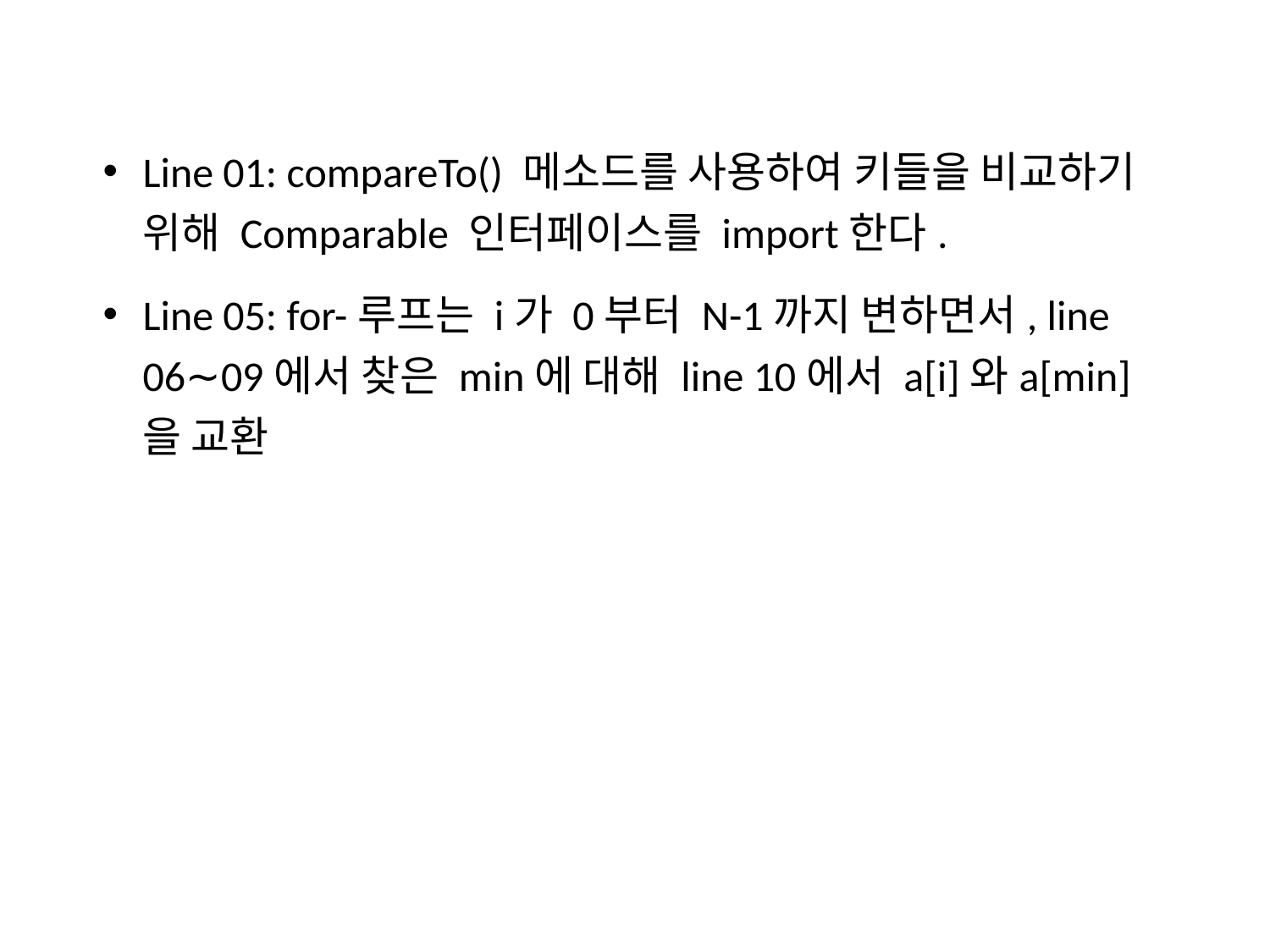

Line 01: compareTo() 메소드를 사용하여 키들을 비교하기 위해 Comparable 인터페이스를 import한다.
Line 05: for-루프는 i가 0부터 N-1까지 변하면서, line 06∼09에서 찾은 min에 대해 line 10에서 a[i]와a[min]을 교환